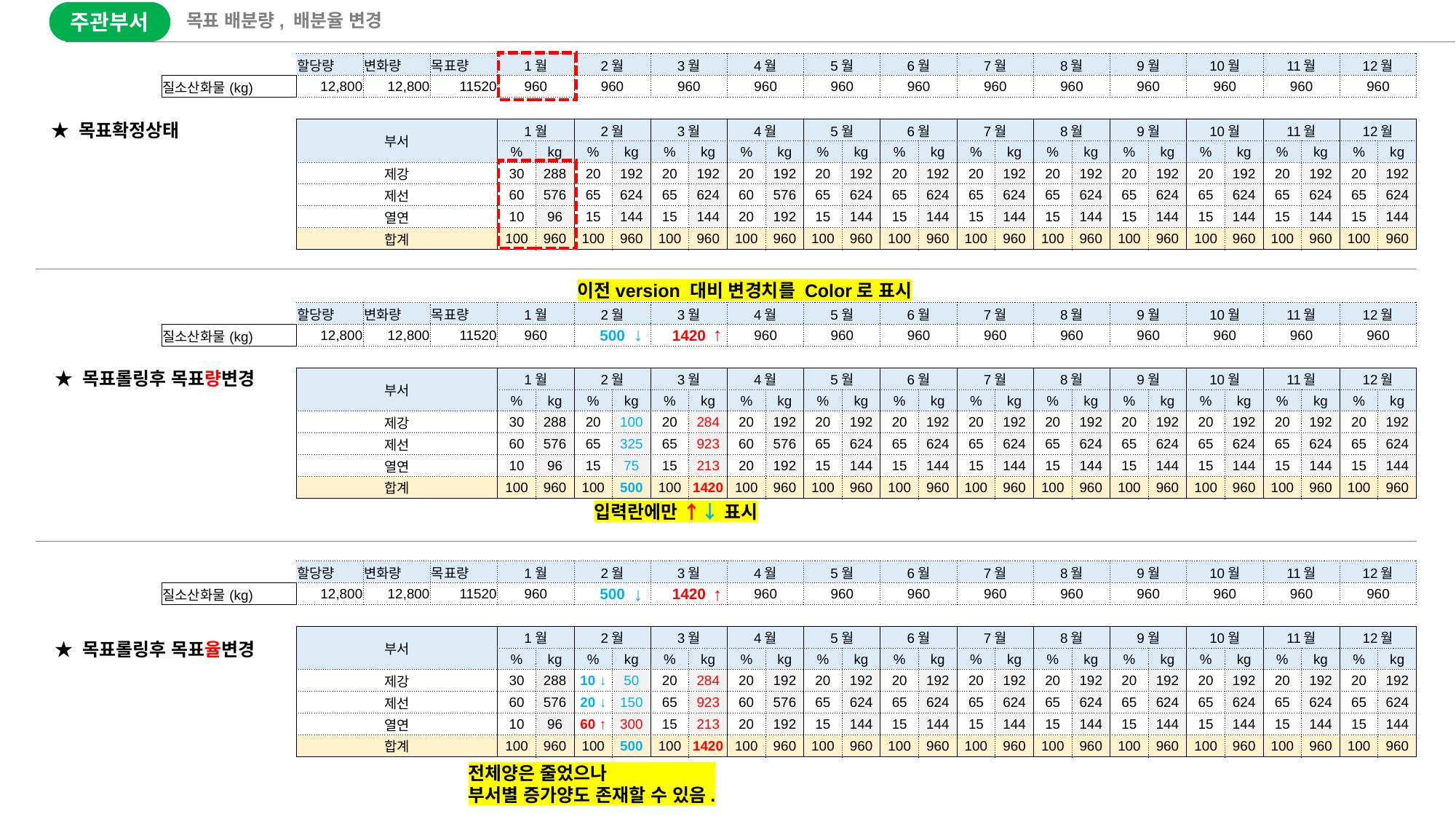

주관부서
목표 배분량, 배분율 변경

|  | 할당량 | 변화량 | 목표량 | 1월 |  | 2월 |  | 3월 |  | 4월 |  | 5월 |  | 6월 |  | 7월 |  | 8월 |  | 9월 |  | 10월 |  | 11월 |  | 12월 |  |
| --- | --- | --- | --- | --- | --- | --- | --- | --- | --- | --- | --- | --- | --- | --- | --- | --- | --- | --- | --- | --- | --- | --- | --- | --- | --- | --- | --- |
| 질소산화물(kg) | 12,800 | 12,800 | 11520 | 960 |  | 960 |  | 960 |  | 960 |  | 960 |  | 960 |  | 960 |  | 960 |  | 960 |  | 960 |  | 960 |  | 960 |  |
|  |  |  |  |  |  |  |  |  |  |  |  |  |  |  |  |  |  |  |  |  |  |  |  |  |  |  |  |
|  | 부서 |  |  | 1월 |  | 2월 |  | 3월 |  | 4월 |  | 5월 |  | 6월 |  | 7월 |  | 8월 |  | 9월 |  | 10월 |  | 11월 |  | 12월 |  |
|  |  |  |  | % | kg | % | kg | % | kg | % | kg | % | kg | % | kg | % | kg | % | kg | % | kg | % | kg | % | kg | % | kg |
|  | 제강 |  |  | 30 | 288 | 20 | 192 | 20 | 192 | 20 | 192 | 20 | 192 | 20 | 192 | 20 | 192 | 20 | 192 | 20 | 192 | 20 | 192 | 20 | 192 | 20 | 192 |
|  | 제선 |  |  | 60 | 576 | 65 | 624 | 65 | 624 | 60 | 576 | 65 | 624 | 65 | 624 | 65 | 624 | 65 | 624 | 65 | 624 | 65 | 624 | 65 | 624 | 65 | 624 |
|  | 열연 |  |  | 10 | 96 | 15 | 144 | 15 | 144 | 20 | 192 | 15 | 144 | 15 | 144 | 15 | 144 | 15 | 144 | 15 | 144 | 15 | 144 | 15 | 144 | 15 | 144 |
|  | 합계 |  |  | 100 | 960 | 100 | 960 | 100 | 960 | 100 | 960 | 100 | 960 | 100 | 960 | 100 | 960 | 100 | 960 | 100 | 960 | 100 | 960 | 100 | 960 | 100 | 960 |
★ 목표확정상태

이전version 대비 변경치를 Color로 표시
|  | 할당량 | 변화량 | 목표량 | 1월 |  | 2월 |  | 3월 |  | 4월 |  | 5월 |  | 6월 |  | 7월 |  | 8월 |  | 9월 |  | 10월 |  | 11월 |  | 12월 |  |
| --- | --- | --- | --- | --- | --- | --- | --- | --- | --- | --- | --- | --- | --- | --- | --- | --- | --- | --- | --- | --- | --- | --- | --- | --- | --- | --- | --- |
| 질소산화물(kg) | 12,800 | 12,800 | 11520 | 960 |  | 500 |  | 1420 |  | 960 |  | 960 |  | 960 |  | 960 |  | 960 |  | 960 |  | 960 |  | 960 |  | 960 |  |
|  |  |  |  |  |  |  |  |  |  |  |  |  |  |  |  |  |  |  |  |  |  |  |  |  |  |  |  |
|  | 부서 |  |  | 1월 |  | 2월 |  | 3월 |  | 4월 |  | 5월 |  | 6월 |  | 7월 |  | 8월 |  | 9월 |  | 10월 |  | 11월 |  | 12월 |  |
|  |  |  |  | % | kg | % | kg | % | kg | % | kg | % | kg | % | kg | % | kg | % | kg | % | kg | % | kg | % | kg | % | kg |
|  | 제강 |  |  | 30 | 288 | 20 | 100 | 20 | 284 | 20 | 192 | 20 | 192 | 20 | 192 | 20 | 192 | 20 | 192 | 20 | 192 | 20 | 192 | 20 | 192 | 20 | 192 |
|  | 제선 |  |  | 60 | 576 | 65 | 325 | 65 | 923 | 60 | 576 | 65 | 624 | 65 | 624 | 65 | 624 | 65 | 624 | 65 | 624 | 65 | 624 | 65 | 624 | 65 | 624 |
|  | 열연 |  |  | 10 | 96 | 15 | 75 | 15 | 213 | 20 | 192 | 15 | 144 | 15 | 144 | 15 | 144 | 15 | 144 | 15 | 144 | 15 | 144 | 15 | 144 | 15 | 144 |
|  | 합계 |  |  | 100 | 960 | 100 | 500 | 100 | 1420 | 100 | 960 | 100 | 960 | 100 | 960 | 100 | 960 | 100 | 960 | 100 | 960 | 100 | 960 | 100 | 960 | 100 | 960 |
↓
↑
★ 목표롤링후 목표량변경
입력란에만 ↑↓ 표시
|  | 할당량 | 변화량 | 목표량 | 1월 |  | 2월 |  | 3월 |  | 4월 |  | 5월 |  | 6월 |  | 7월 |  | 8월 |  | 9월 |  | 10월 |  | 11월 |  | 12월 |  |
| --- | --- | --- | --- | --- | --- | --- | --- | --- | --- | --- | --- | --- | --- | --- | --- | --- | --- | --- | --- | --- | --- | --- | --- | --- | --- | --- | --- |
| 질소산화물(kg) | 12,800 | 12,800 | 11520 | 960 |  | 500 |  | 1420 |  | 960 |  | 960 |  | 960 |  | 960 |  | 960 |  | 960 |  | 960 |  | 960 |  | 960 |  |
|  |  |  |  |  |  |  |  |  |  |  |  |  |  |  |  |  |  |  |  |  |  |  |  |  |  |  |  |
|  | 부서 |  |  | 1월 |  | 2월 |  | 3월 |  | 4월 |  | 5월 |  | 6월 |  | 7월 |  | 8월 |  | 9월 |  | 10월 |  | 11월 |  | 12월 |  |
|  |  |  |  | % | kg | % | kg | % | kg | % | kg | % | kg | % | kg | % | kg | % | kg | % | kg | % | kg | % | kg | % | kg |
|  | 제강 |  |  | 30 | 288 | 10 ↓ | 50 | 20 | 284 | 20 | 192 | 20 | 192 | 20 | 192 | 20 | 192 | 20 | 192 | 20 | 192 | 20 | 192 | 20 | 192 | 20 | 192 |
|  | 제선 |  |  | 60 | 576 | 20 ↓ | 150 | 65 | 923 | 60 | 576 | 65 | 624 | 65 | 624 | 65 | 624 | 65 | 624 | 65 | 624 | 65 | 624 | 65 | 624 | 65 | 624 |
|  | 열연 |  |  | 10 | 96 | 60 ↑ | 300 | 15 | 213 | 20 | 192 | 15 | 144 | 15 | 144 | 15 | 144 | 15 | 144 | 15 | 144 | 15 | 144 | 15 | 144 | 15 | 144 |
|  | 합계 |  |  | 100 | 960 | 100 | 500 | 100 | 1420 | 100 | 960 | 100 | 960 | 100 | 960 | 100 | 960 | 100 | 960 | 100 | 960 | 100 | 960 | 100 | 960 | 100 | 960 |
↓
↑
★ 목표롤링후 목표율변경
전체양은 줄었으나
부서별 증가양도 존재할 수 있음.